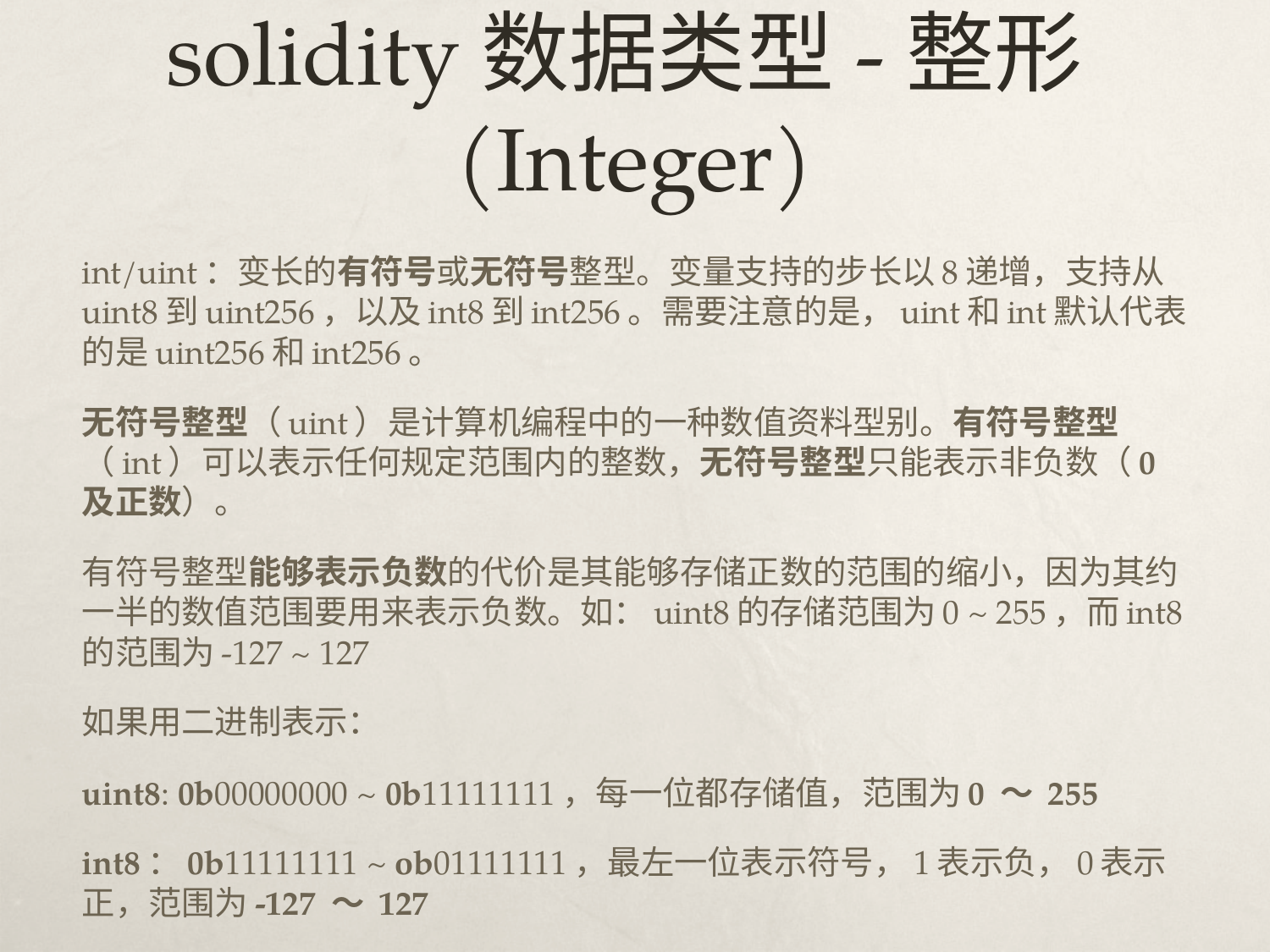

# solidity数据类型-整形(Integer)
int/uint：变长的有符号或无符号整型。变量支持的步长以8递增，支持从uint8到uint256，以及int8到int256。需要注意的是，uint和int默认代表的是uint256和int256。
无符号整型（uint）是计算机编程中的一种数值资料型别。有符号整型（int）可以表示任何规定范围内的整数，无符号整型只能表示非负数（0及正数）。
有符号整型能够表示负数的代价是其能够存储正数的范围的缩小，因为其约一半的数值范围要用来表示负数。如：uint8的存储范围为0 ~ 255，而int8的范围为-127 ~ 127
如果用二进制表示：
uint8: 0b00000000 ~ 0b11111111，每一位都存储值，范围为0 ～ 255
int8：0b11111111 ~ ob01111111，最左一位表示符号，1表示负，0表示正，范围为-127 ～ 127